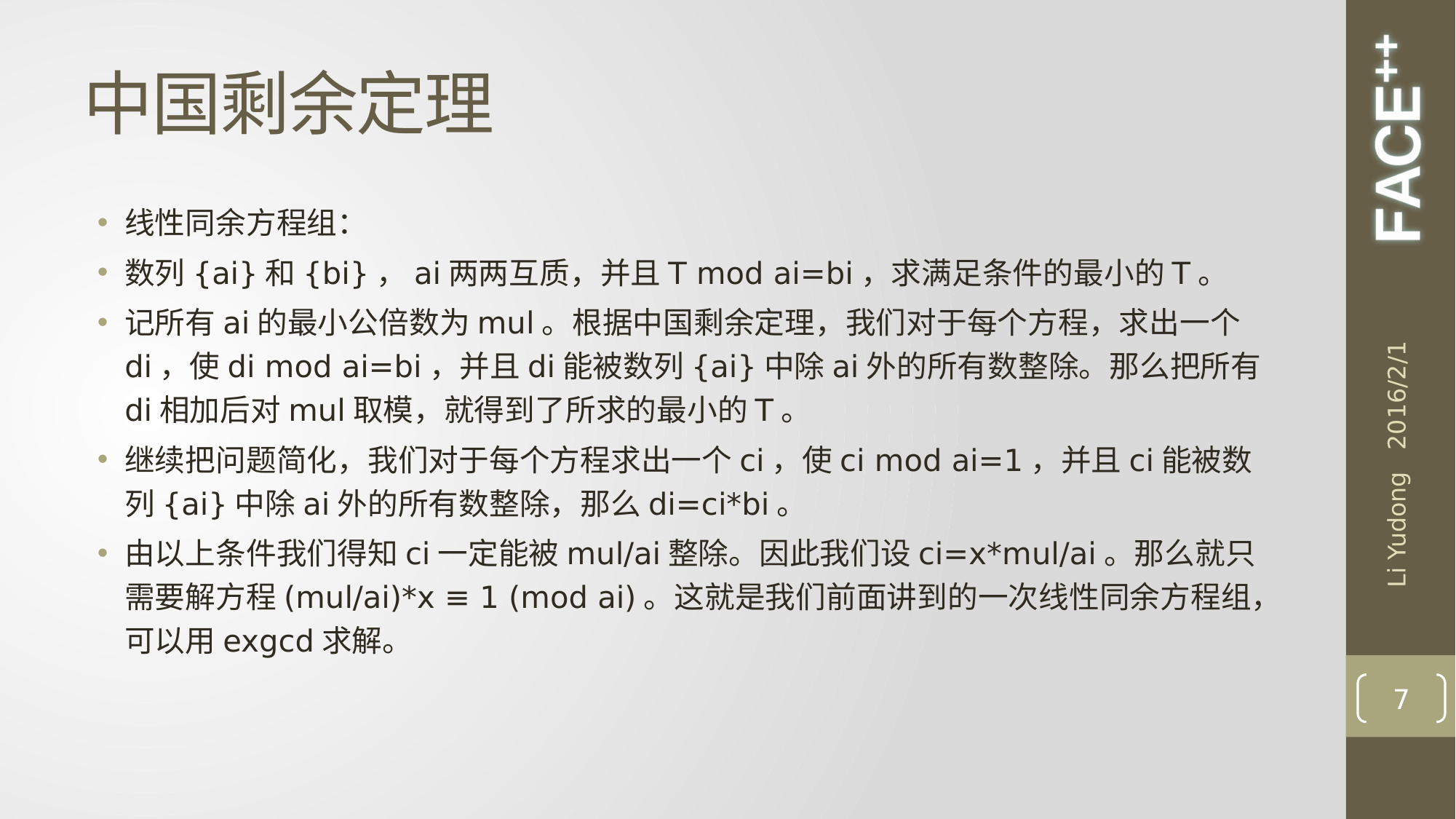

# 中国剩余定理
线性同余方程组：
数列{ai}和{bi}，ai两两互质，并且T mod ai=bi，求满足条件的最小的T。
记所有ai的最小公倍数为mul。根据中国剩余定理，我们对于每个方程，求出一个di，使di mod ai=bi，并且di能被数列{ai}中除ai外的所有数整除。那么把所有di相加后对mul取模，就得到了所求的最小的T。
继续把问题简化，我们对于每个方程求出一个ci，使ci mod ai=1，并且ci能被数列{ai}中除ai外的所有数整除，那么di=ci*bi。
由以上条件我们得知ci一定能被mul/ai整除。因此我们设ci=x*mul/ai。那么就只需要解方程(mul/ai)*x ≡ 1 (mod ai)。这就是我们前面讲到的一次线性同余方程组，可以用exgcd求解。
2016/2/1
Li Yudong
7